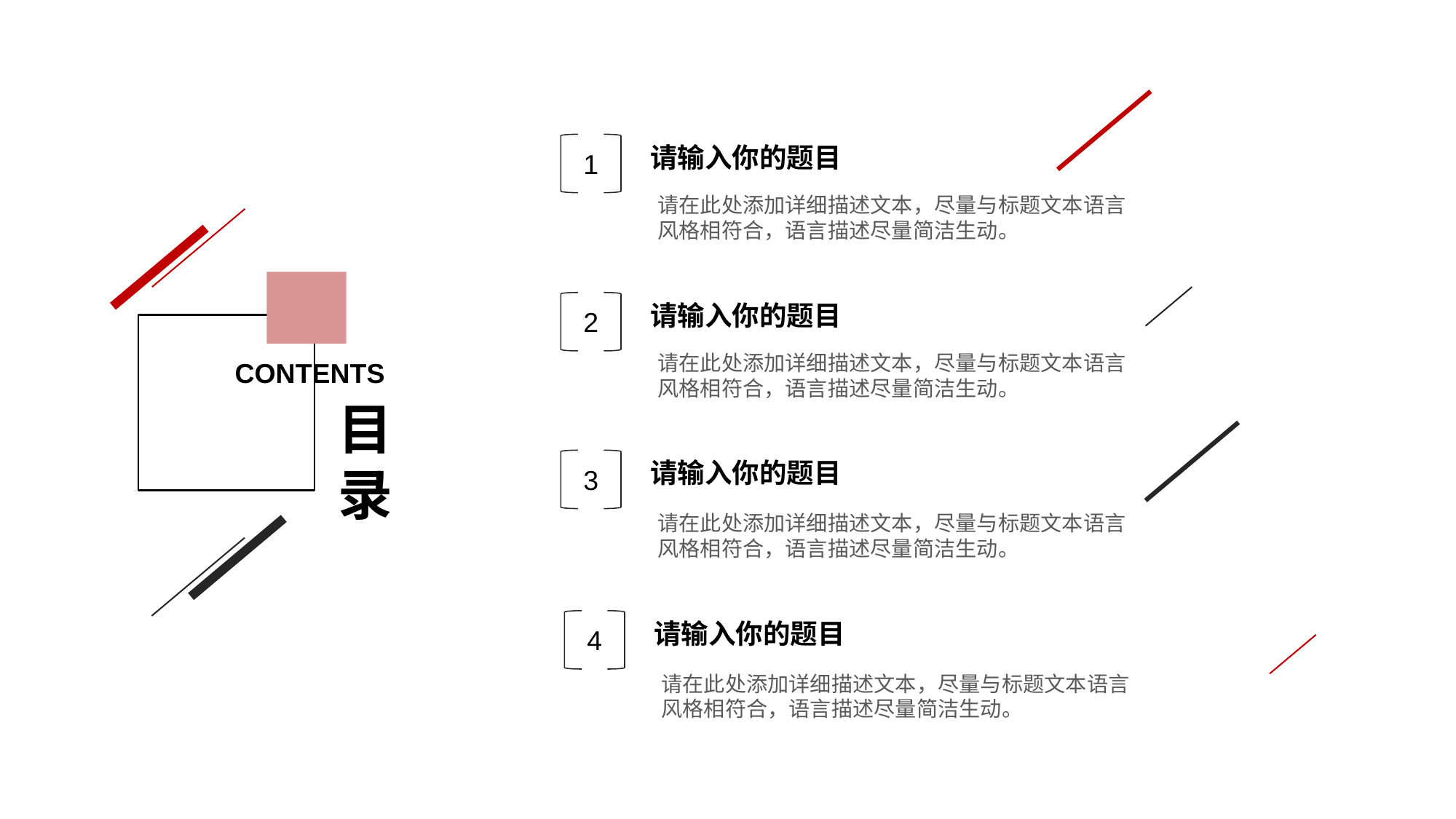

请输入你的题目
1
请在此处添加详细描述文本，尽量与标题文本语言风格相符合，语言描述尽量简洁生动。

请输入你的题目
2
请在此处添加详细描述文本，尽量与标题文本语言风格相符合，语言描述尽量简洁生动。

CONTENTS
目录

请输入你的题目
3
请在此处添加详细描述文本，尽量与标题文本语言风格相符合，语言描述尽量简洁生动。

请输入你的题目
4
请在此处添加详细描述文本，尽量与标题文本语言风格相符合，语言描述尽量简洁生动。